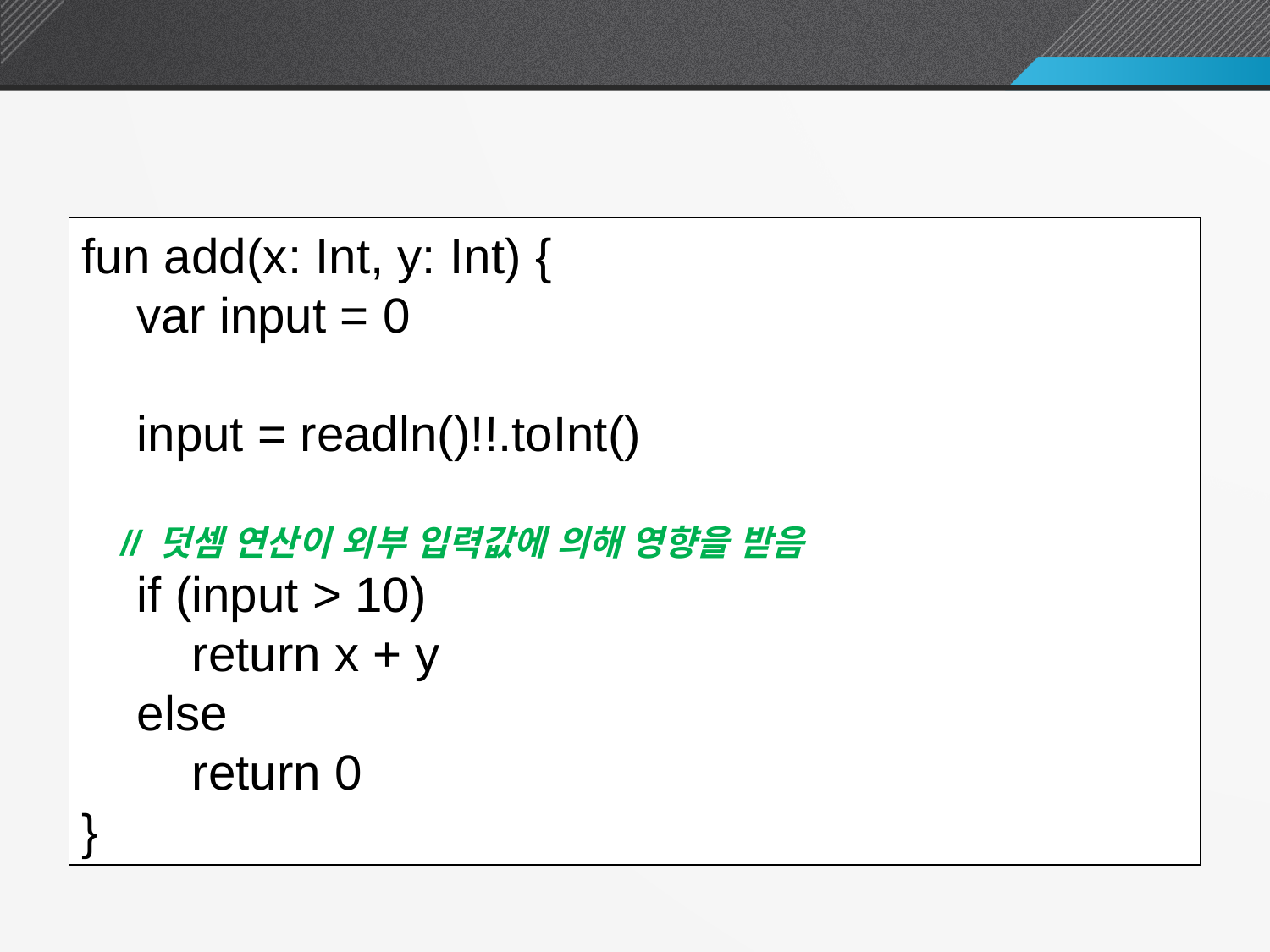

순수 함수가 아닌 예
fun add(x: Int, y: Int) {
    var input = 0

    input = readln()!!.toInt()

    // 덧셈 연산이 외부 입력값에 의해 영향을 받음
    if (input > 10)
        return x + y
    else
        return 0
}